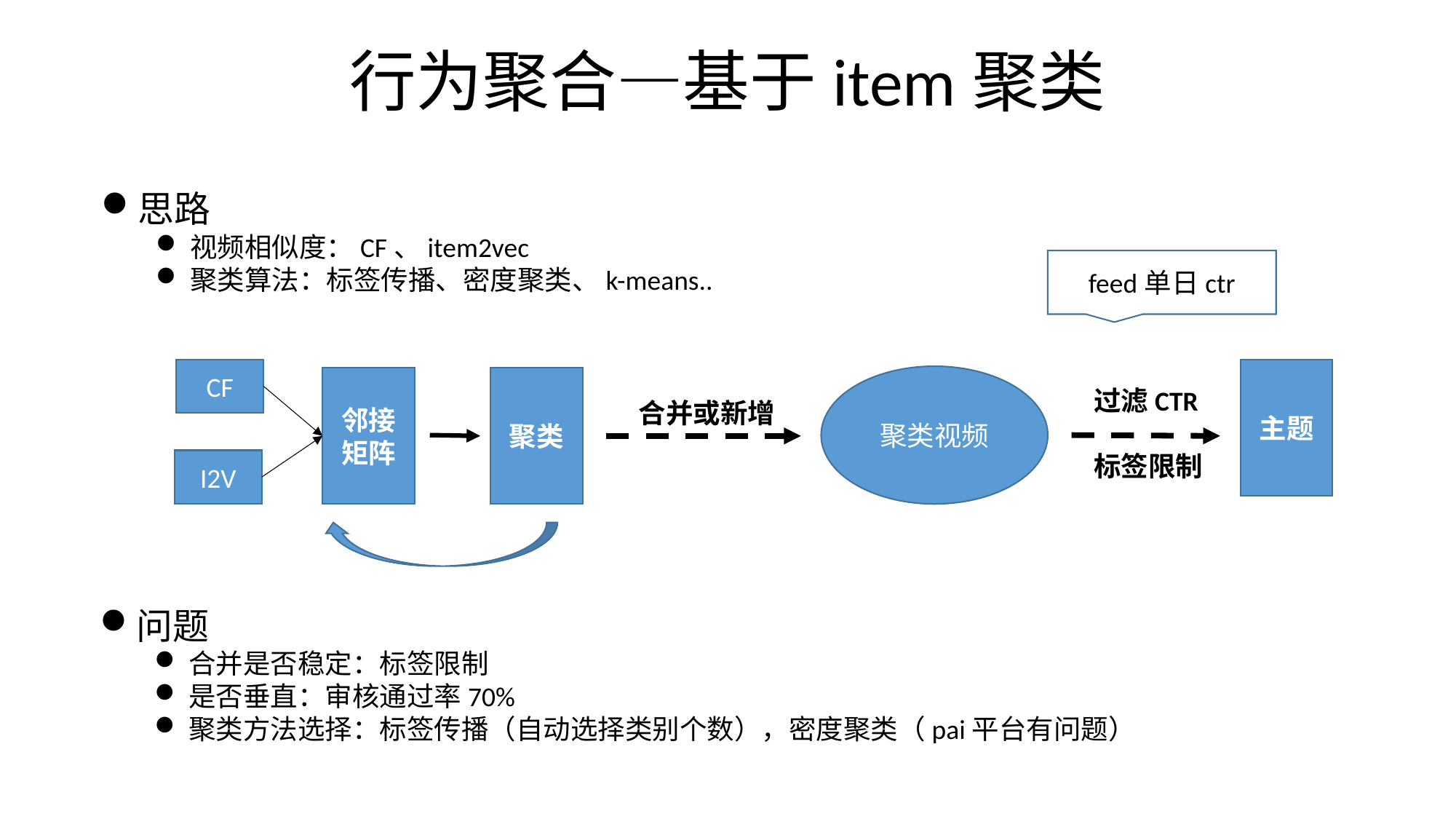

行为聚合—基于item聚类
思路
视频相似度：CF、item2vec
聚类算法：标签传播、密度聚类、k-means..
feed单日ctr
CF
主题
聚类视频
邻接矩阵
聚类
过滤CTR

标签限制
合并或新增
I2V

问题
合并是否稳定：标签限制
是否垂直：审核通过率70%
聚类方法选择：标签传播（自动选择类别个数），密度聚类（pai平台有问题）